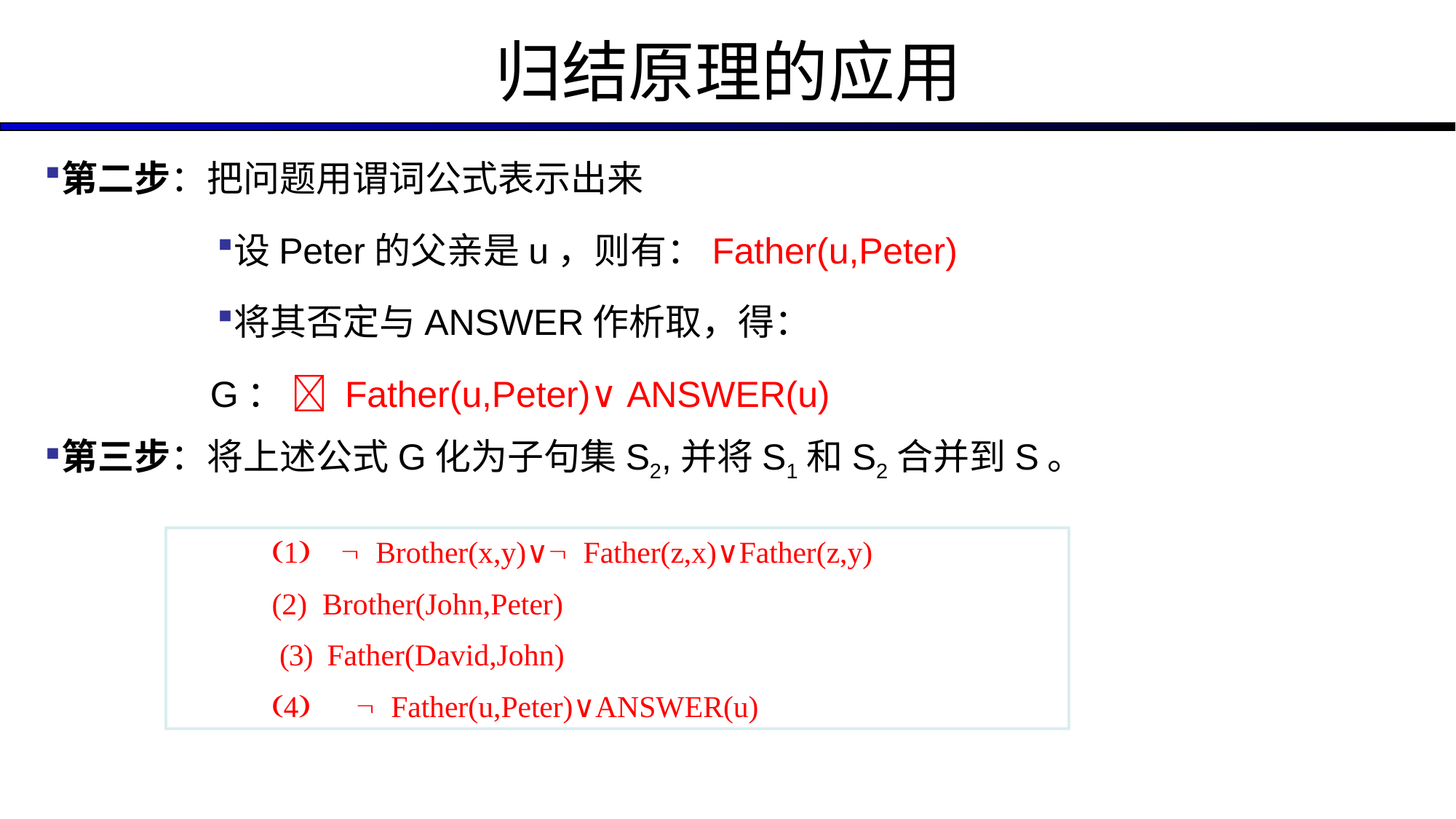

# 归结原理的应用
第二步：把问题用谓词公式表示出来
设Peter的父亲是u，则有：Father(u,Peter)
将其否定与ANSWER作析取，得：
           G： ¬ Father(u,Peter)∨ANSWER(u)
第三步：将上述公式G化为子句集S2,并将S1和S2合并到S。
(1)  ¬ Brother(x,y)∨¬ Father(z,x)∨Father(z,y)
(2)  Brother(John,Peter)
 (3)  Father(David,John)
(4)   ¬ Father(u,Peter)∨ANSWER(u)